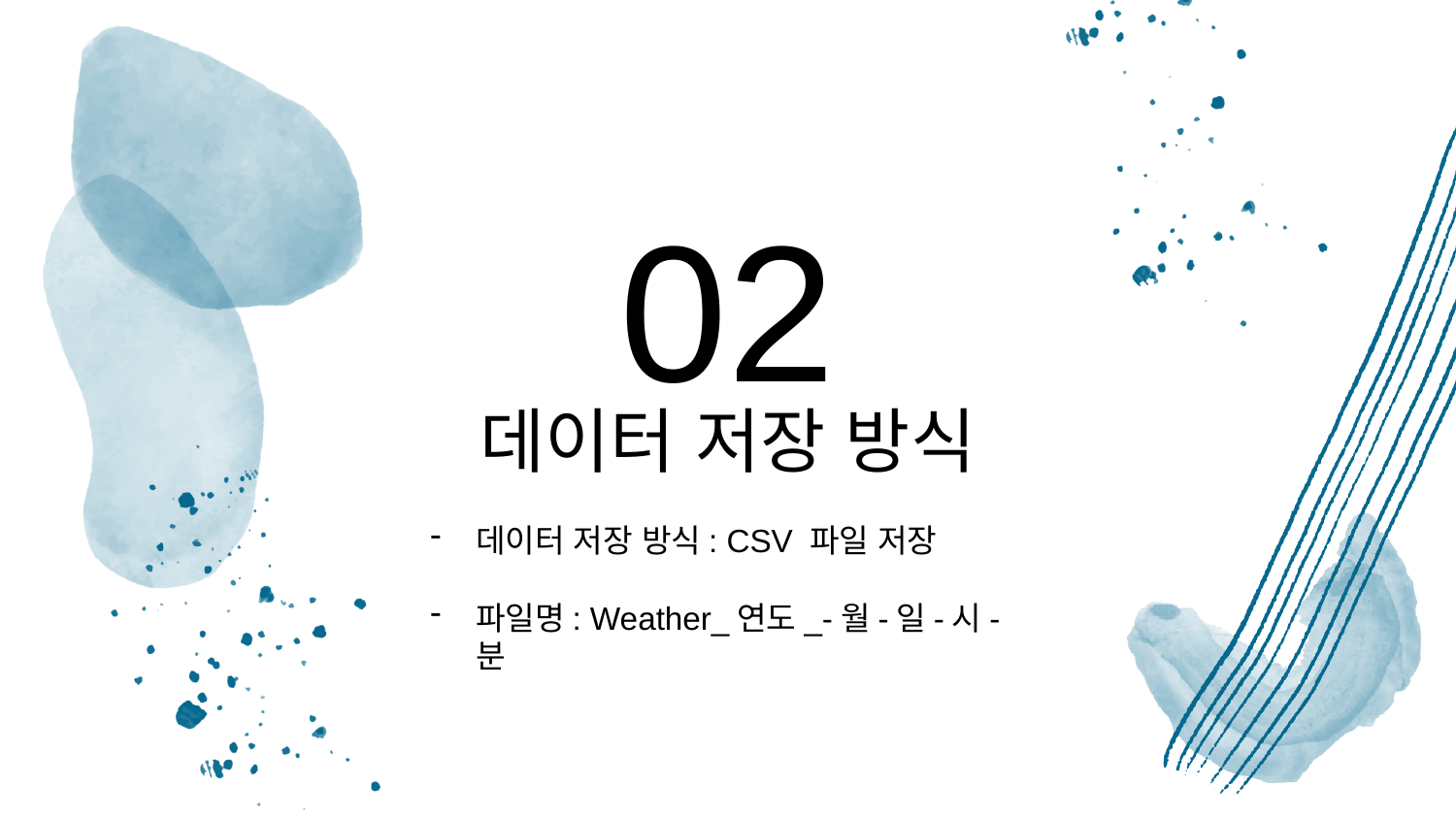

02
# 데이터 저장 방식
데이터 저장 방식: CSV 파일 저장

파일명: Weather_연도_-월-일-시-분